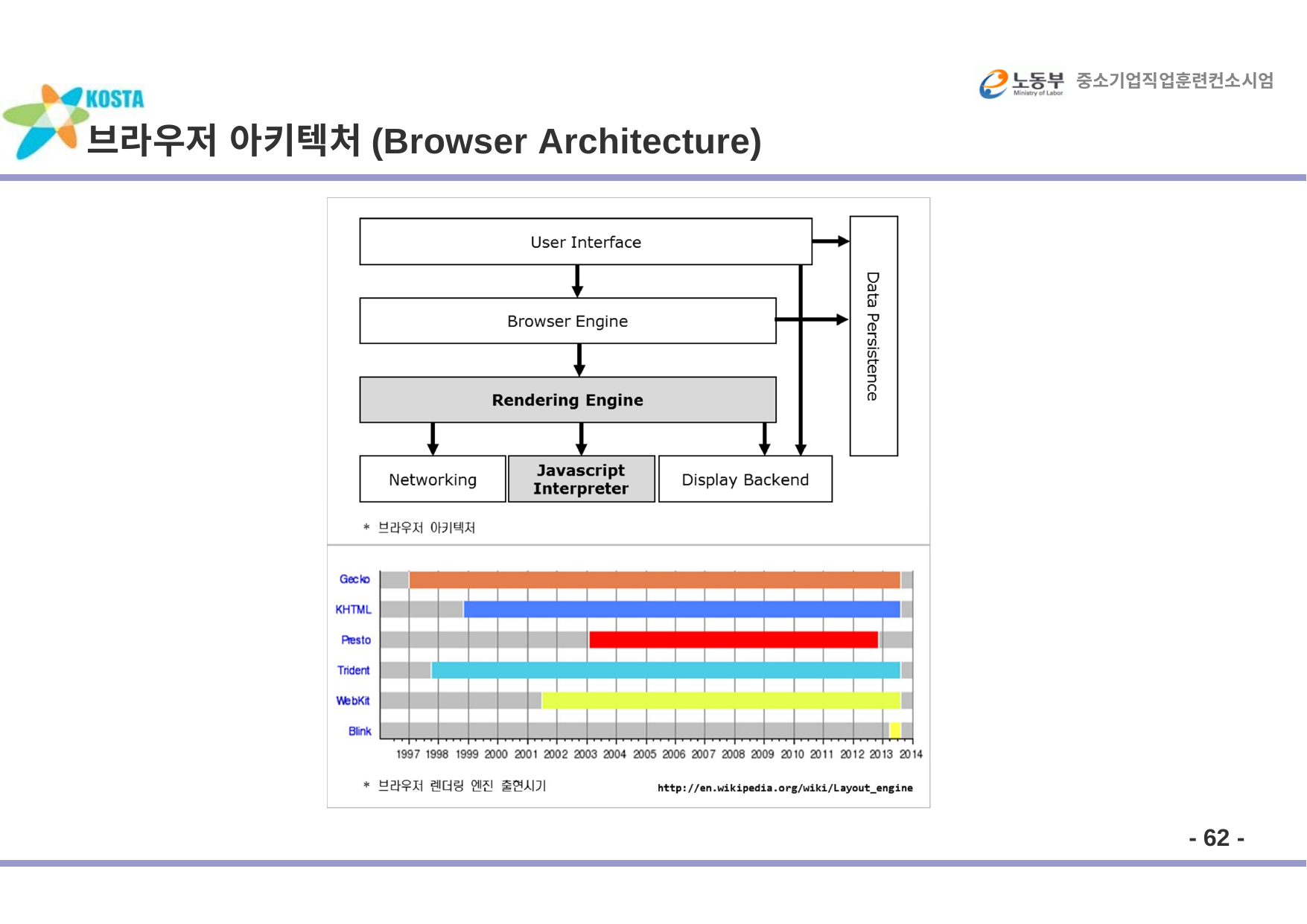

중소기업직업훈련컨소시엄
# 브라우저 아키텍처(Browser Architecture)

- 62 -